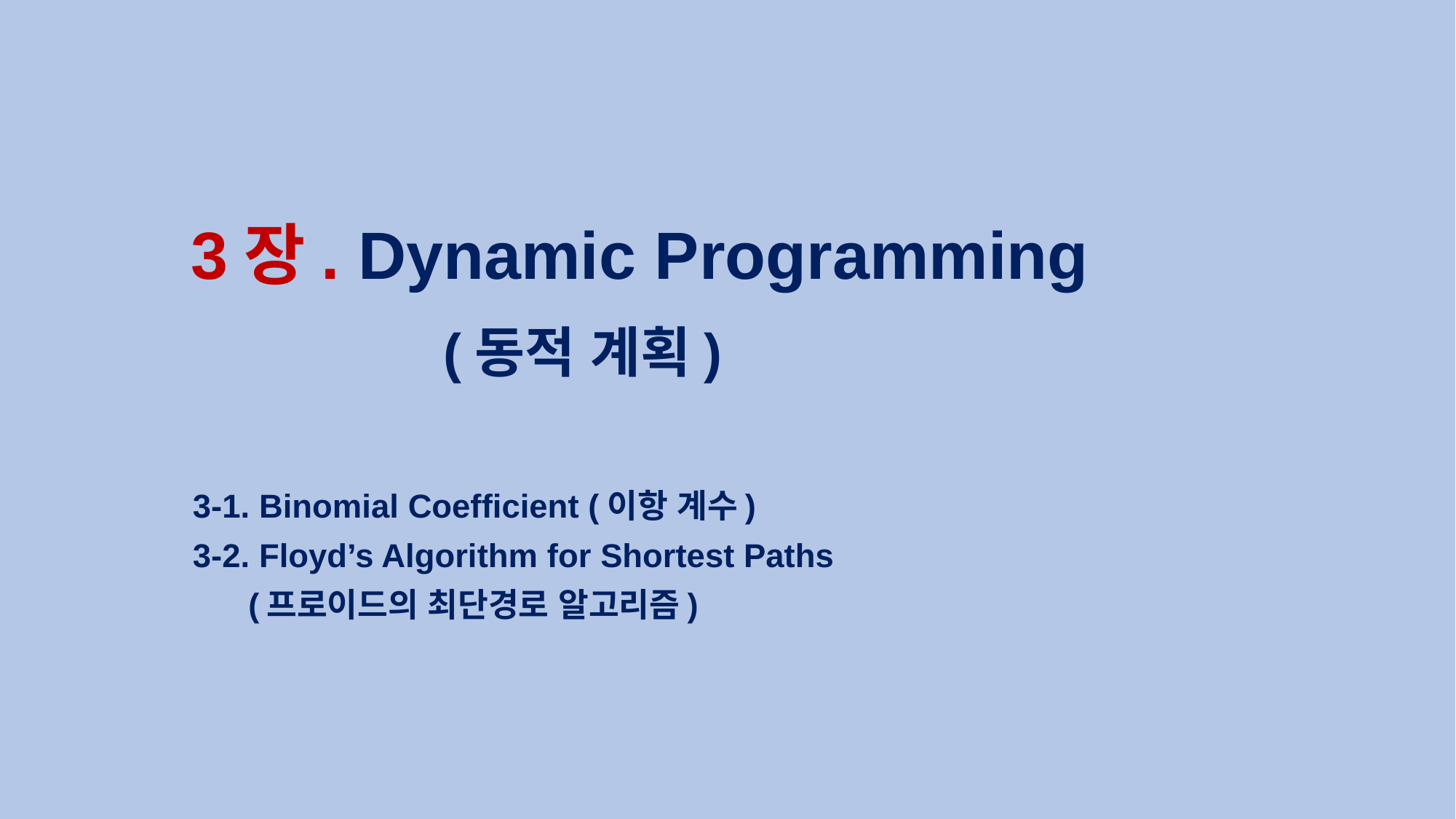

# 3장. Dynamic Programming (동적 계획)

3-1. Binomial Coefficient (이항 계수)
3-2. Floyd’s Algorithm for Shortest Paths
      (프로이드의 최단경로 알고리즘)